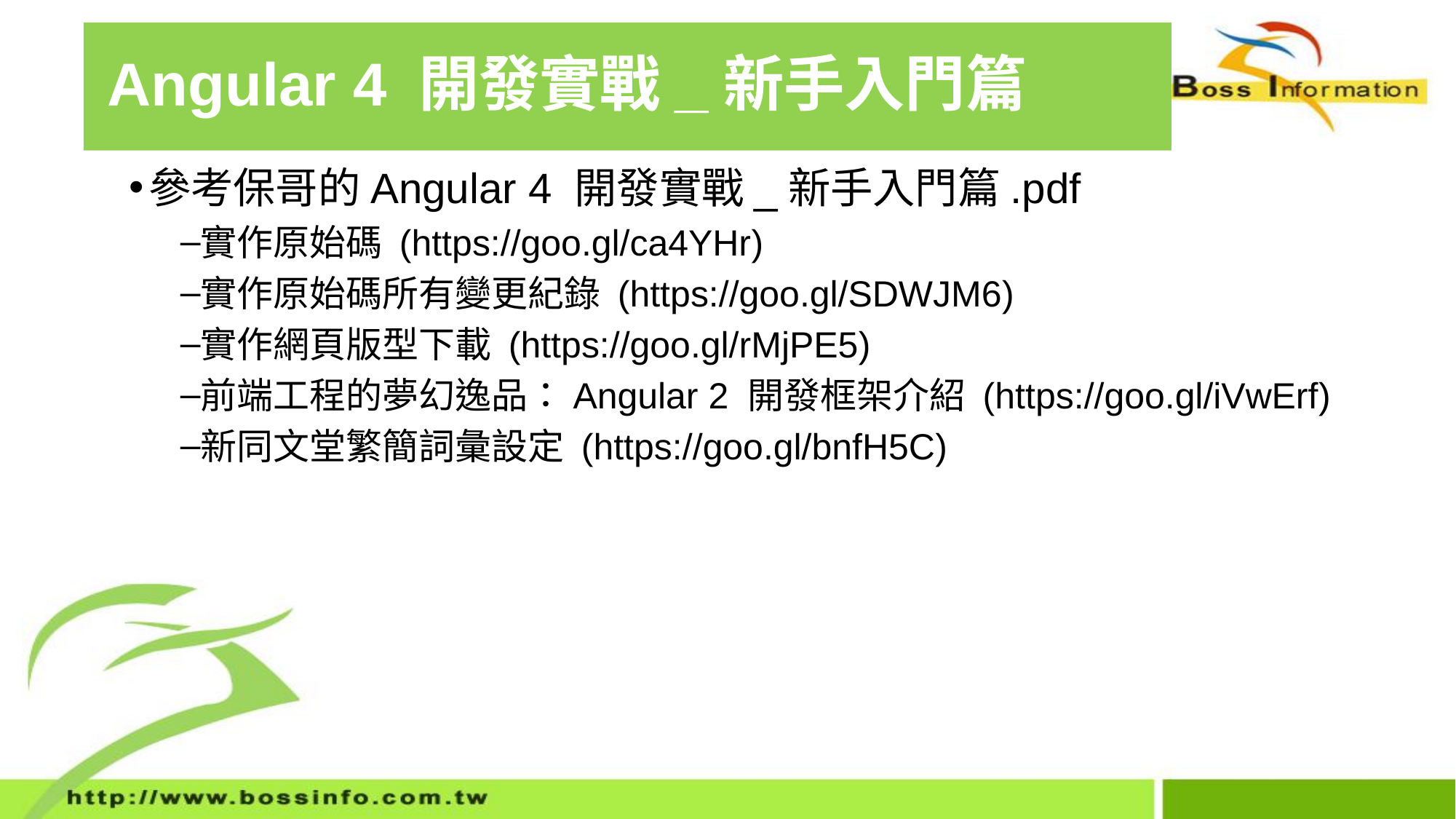

# Angular 4 開發實戰_新手入門篇
參考保哥的Angular 4 開發實戰_新手入門篇.pdf
實作原始碼 (https://goo.gl/ca4YHr)
實作原始碼所有變更紀錄 (https://goo.gl/SDWJM6)
實作網頁版型下載 (https://goo.gl/rMjPE5)
前端工程的夢幻逸品：Angular 2 開發框架介紹 (https://goo.gl/iVwErf)
新同文堂繁簡詞彙設定 (https://goo.gl/bnfH5C)